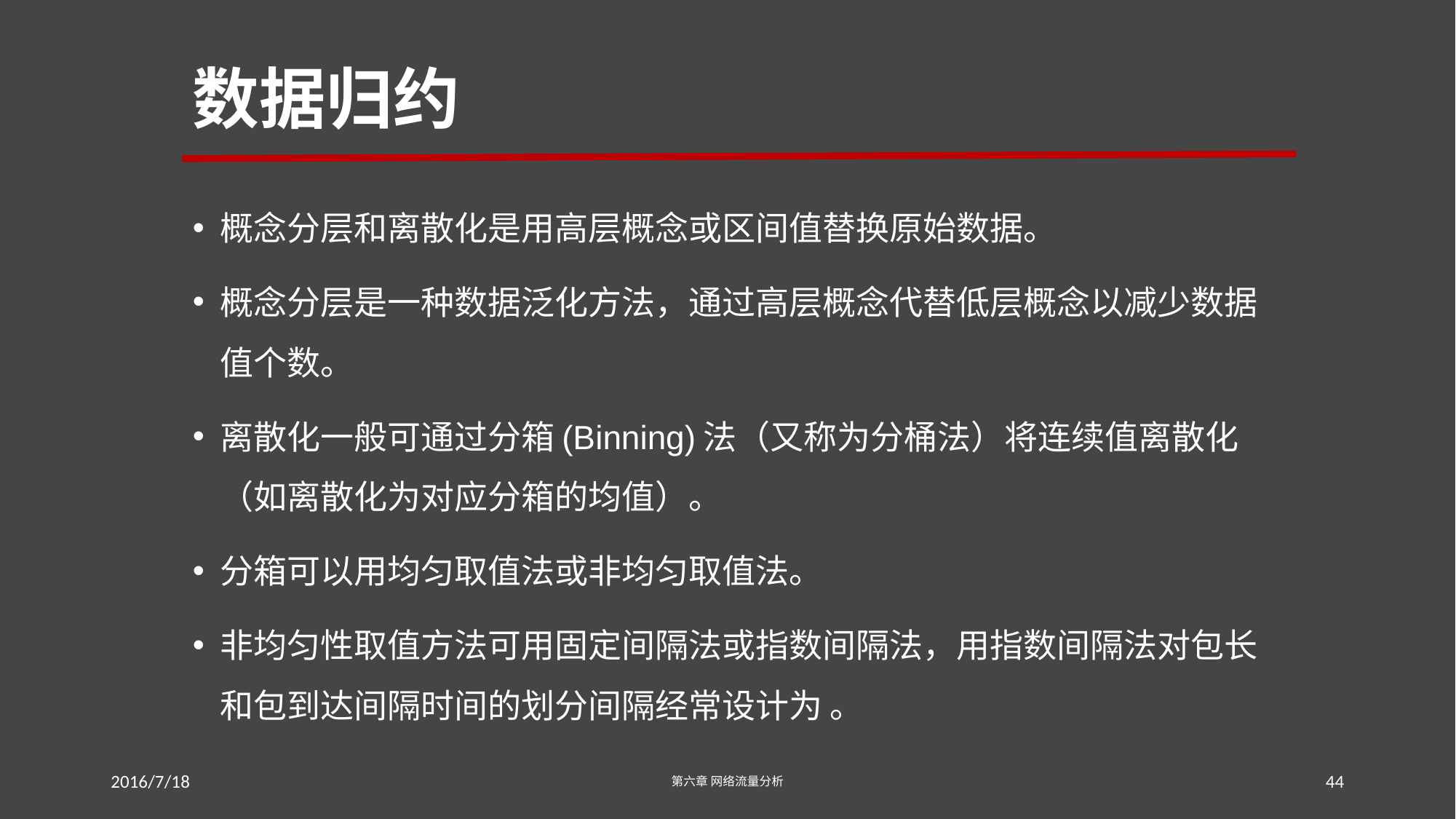

# 数据归约
概念分层和离散化是用高层概念或区间值替换原始数据。
概念分层是一种数据泛化方法，通过高层概念代替低层概念以减少数据值个数。
离散化一般可通过分箱(Binning)法（又称为分桶法）将连续值离散化（如离散化为对应分箱的均值）。
分箱可以用均匀取值法或非均匀取值法。
非均匀性取值方法可用固定间隔法或指数间隔法，用指数间隔法对包长和包到达间隔时间的划分间隔经常设计为 。
2016/7/18
第六章 网络流量分析
44